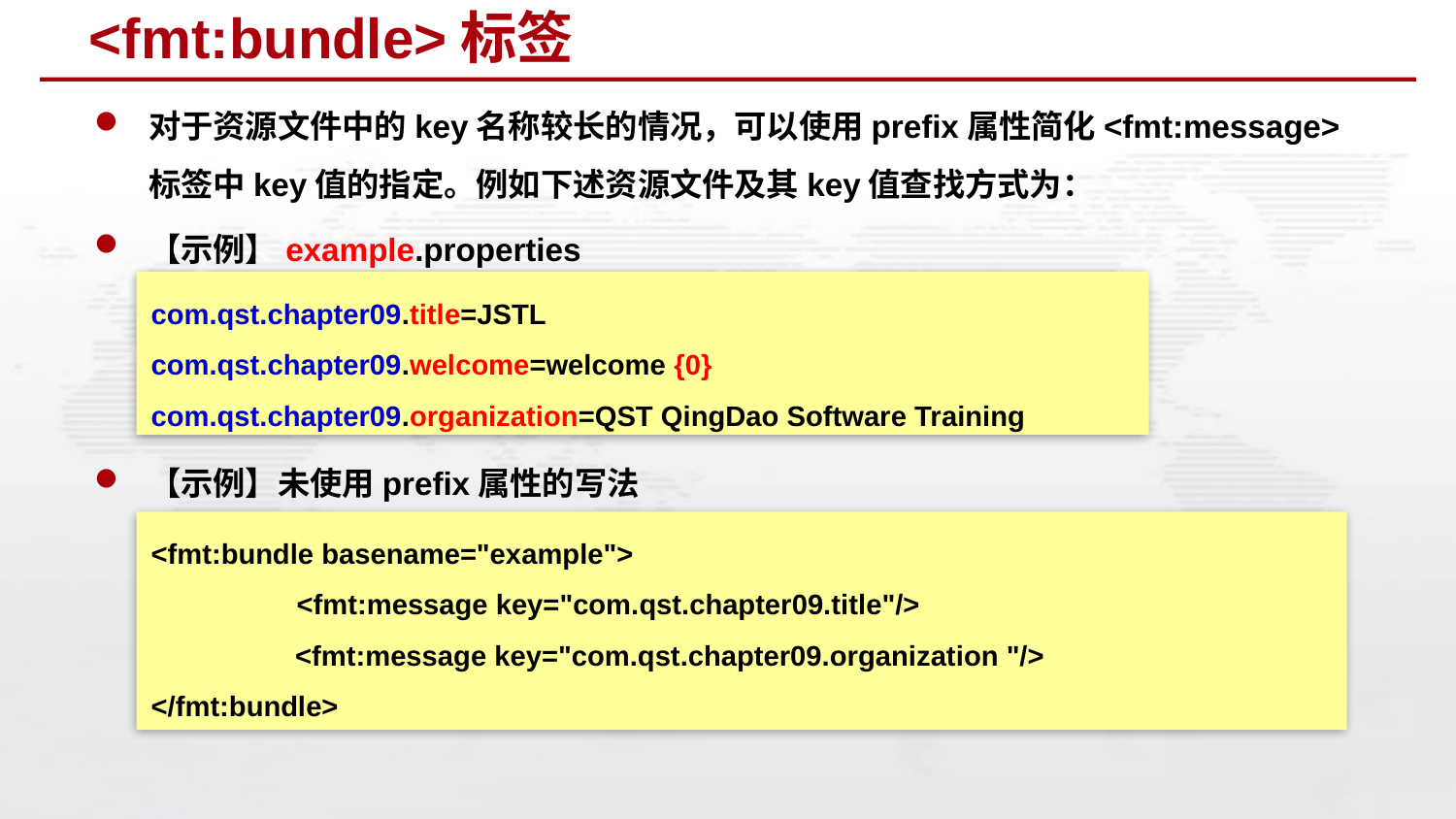

# <fmt:bundle>标签
对于资源文件中的key名称较长的情况，可以使用prefix属性简化<fmt:message>标签中key值的指定。例如下述资源文件及其key值查找方式为：
【示例】example.properties

【示例】未使用prefix属性的写法

com.qst.chapter09.title=JSTL
com.qst.chapter09.welcome=welcome {0}
com.qst.chapter09.organization=QST QingDao Software Training
<fmt:bundle basename="example">
	<fmt:message key="com.qst.chapter09.title"/>
                  <fmt:message key="com.qst.chapter09.organization "/>
</fmt:bundle>